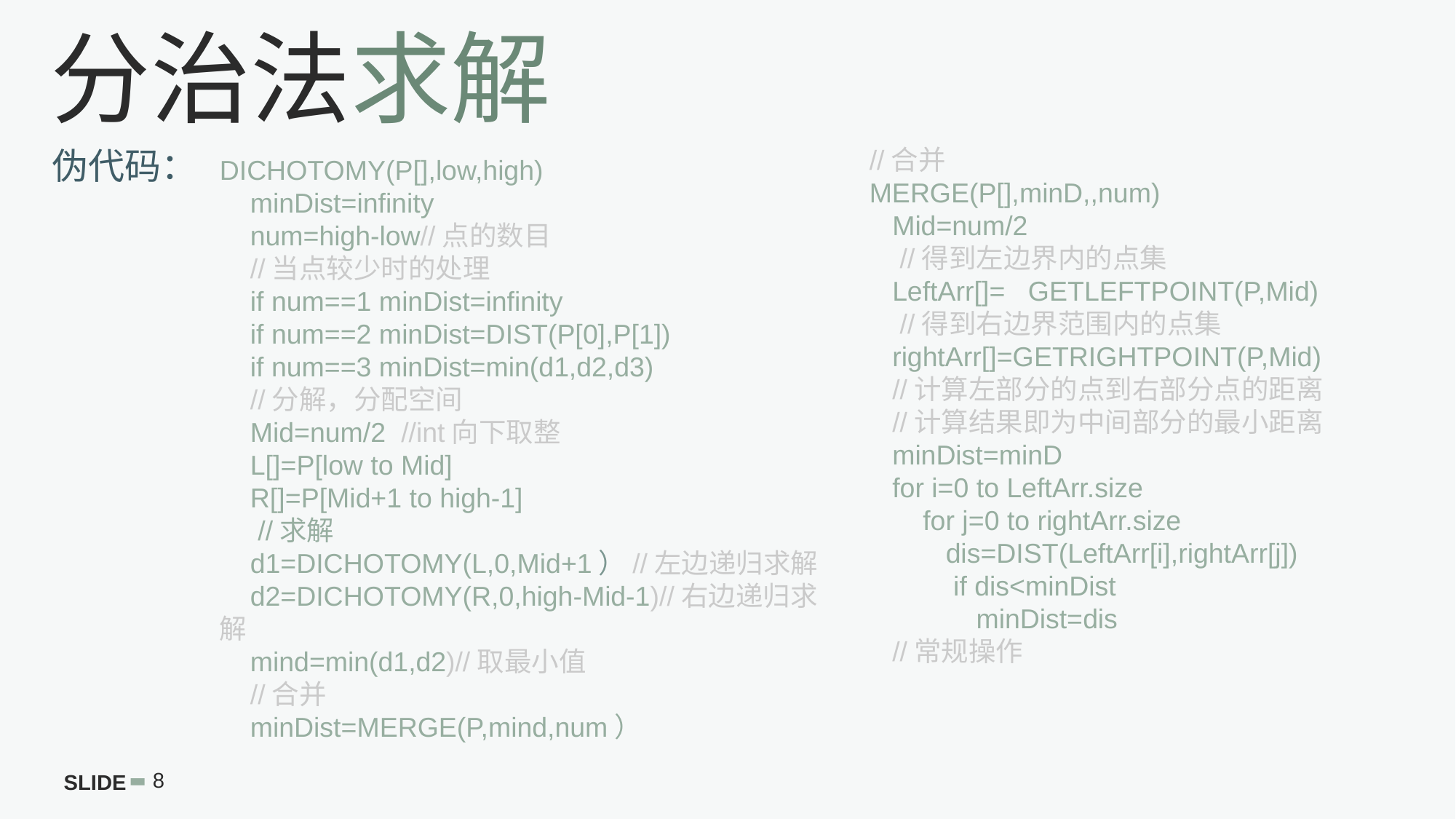

分治法求解
伪代码：
//合并
MERGE(P[],minD,,num)
   Mid=num/2
    //得到左边界内的点集
   LeftArr[]=   GETLEFTPOINT(P,Mid)
    //得到右边界范围内的点集
   rightArr[]=GETRIGHTPOINT(P,Mid)
   //计算左部分的点到右部分点的距离
   //计算结果即为中间部分的最小距离
   minDist=minD
   for i=0 to LeftArr.size
       for j=0 to rightArr.size
          dis=DIST(LeftArr[i],rightArr[j])
           if dis<minDist
              minDist=dis
   //常规操作
DICHOTOMY(P[],low,high)
    minDist=infinity
    num=high-low//点的数目
    //当点较少时的处理
    if num==1 minDist=infinity
    if num==2 minDist=DIST(P[0],P[1])
    if num==3 minDist=min(d1,d2,d3)
    //分解，分配空间
    Mid=num/2  //int向下取整
    L[]=P[low to Mid]
    R[]=P[Mid+1 to high-1]
     //求解
    d1=DICHOTOMY(L,0,Mid+1）//左边递归求解
    d2=DICHOTOMY(R,0,high-Mid-1)//右边递归求解
    mind=min(d1,d2)//取最小值
    //合并
    minDist=MERGE(P,mind,num）